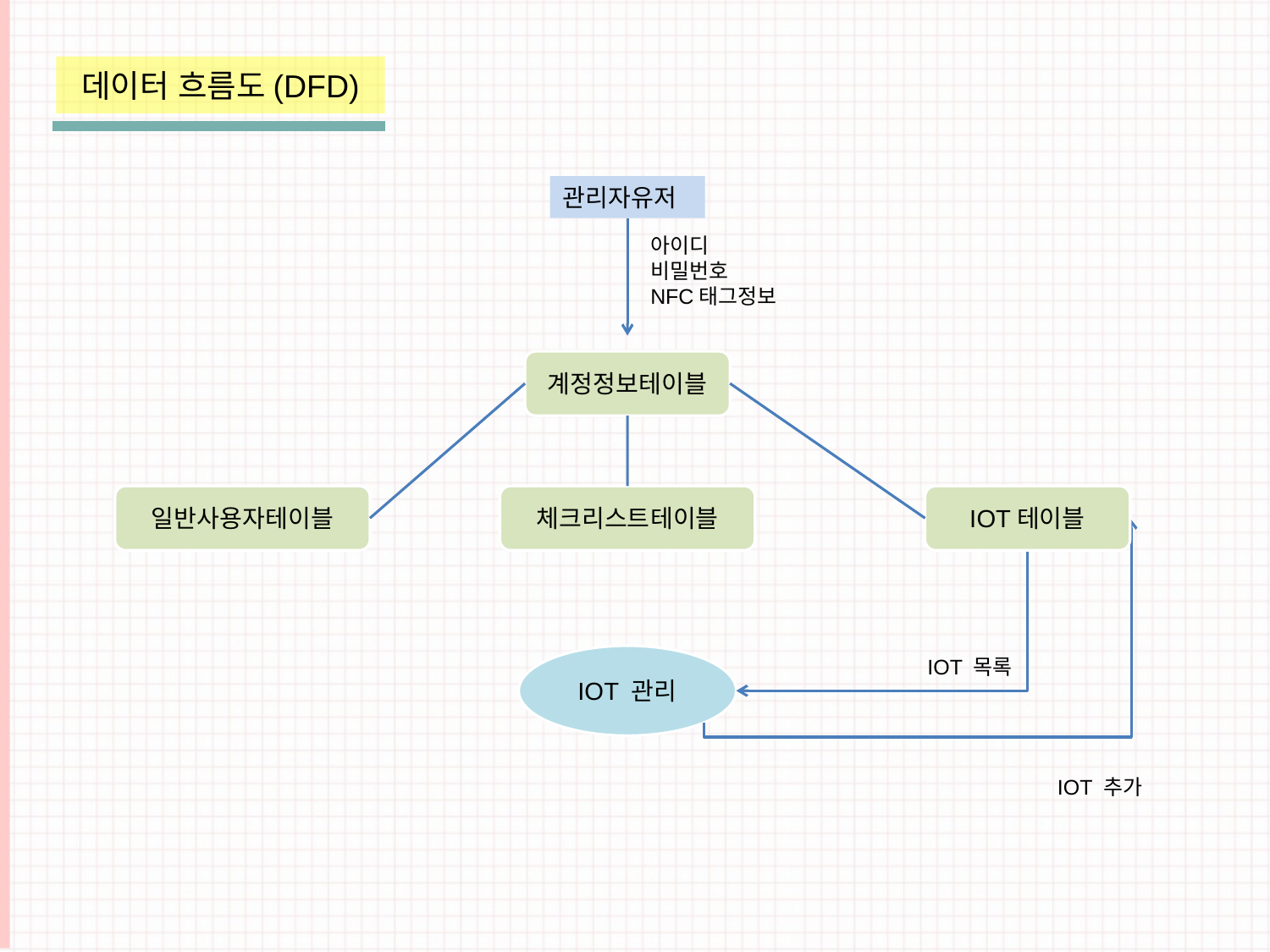

데이터 흐름도(DFD)
관리자유저
아이디
비밀번호
NFC태그정보
계정정보테이블
계정정보테이블
일반사용자테이블
체크리스트테이블
IOT테이블
IOT 관리
IOT 목록
IOT 추가